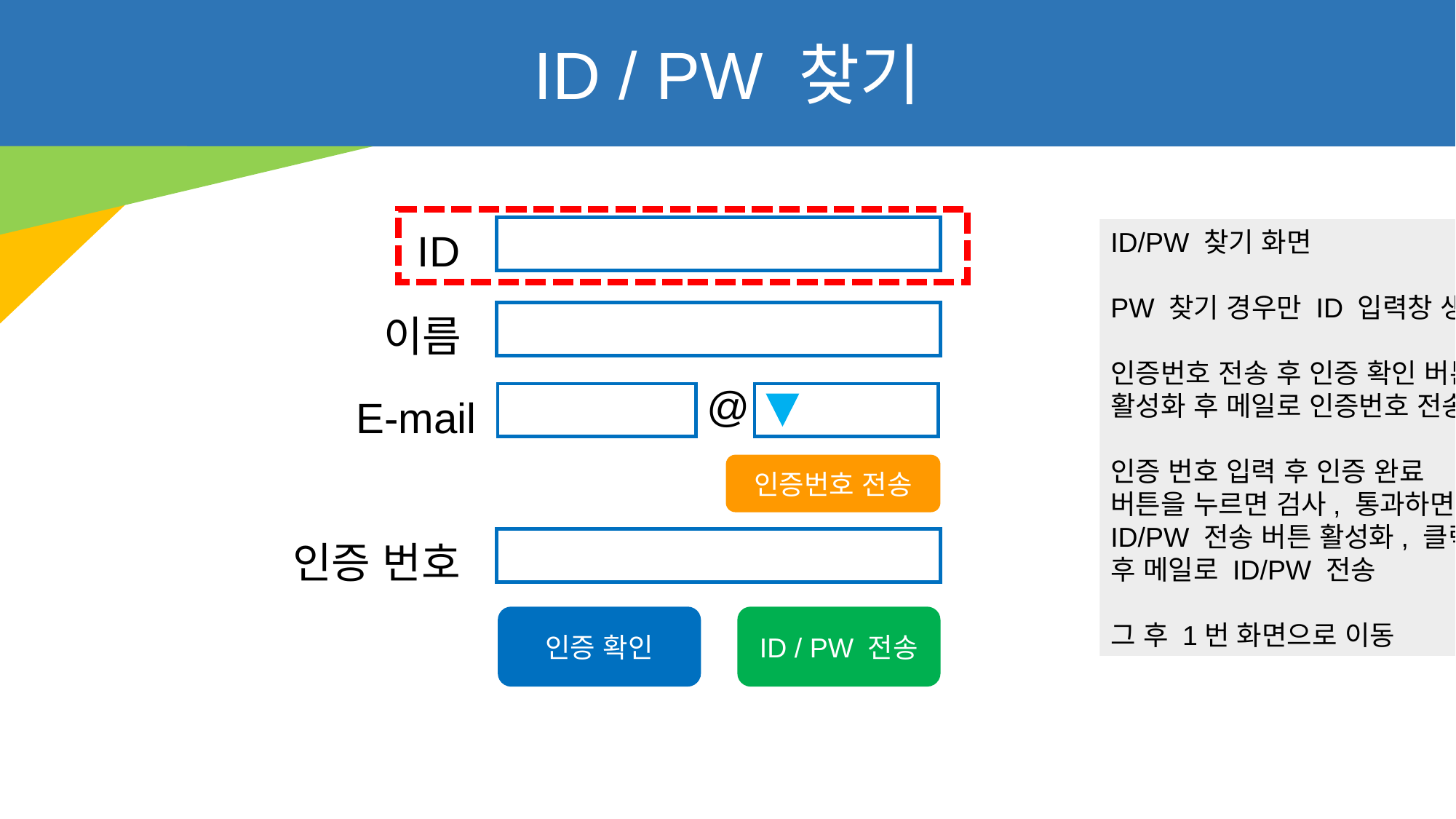

ID / PW 찾기

ID
ID/PW 찾기 화면

PW 찾기 경우만 ID 입력창 생성

인증번호 전송 후 인증 확인 버튼 활성화 후 메일로 인증번호 전송

인증 번호 입력 후 인증 완료 버튼을 누르면 검사, 통과하면 ID/PW 전송 버튼 활성화, 클릭 후 메일로 ID/PW 전송

그 후 1번 화면으로 이동

이름
@

E-mail

인증번호 전송

인증 번호
인증 확인
ID / PW 전송